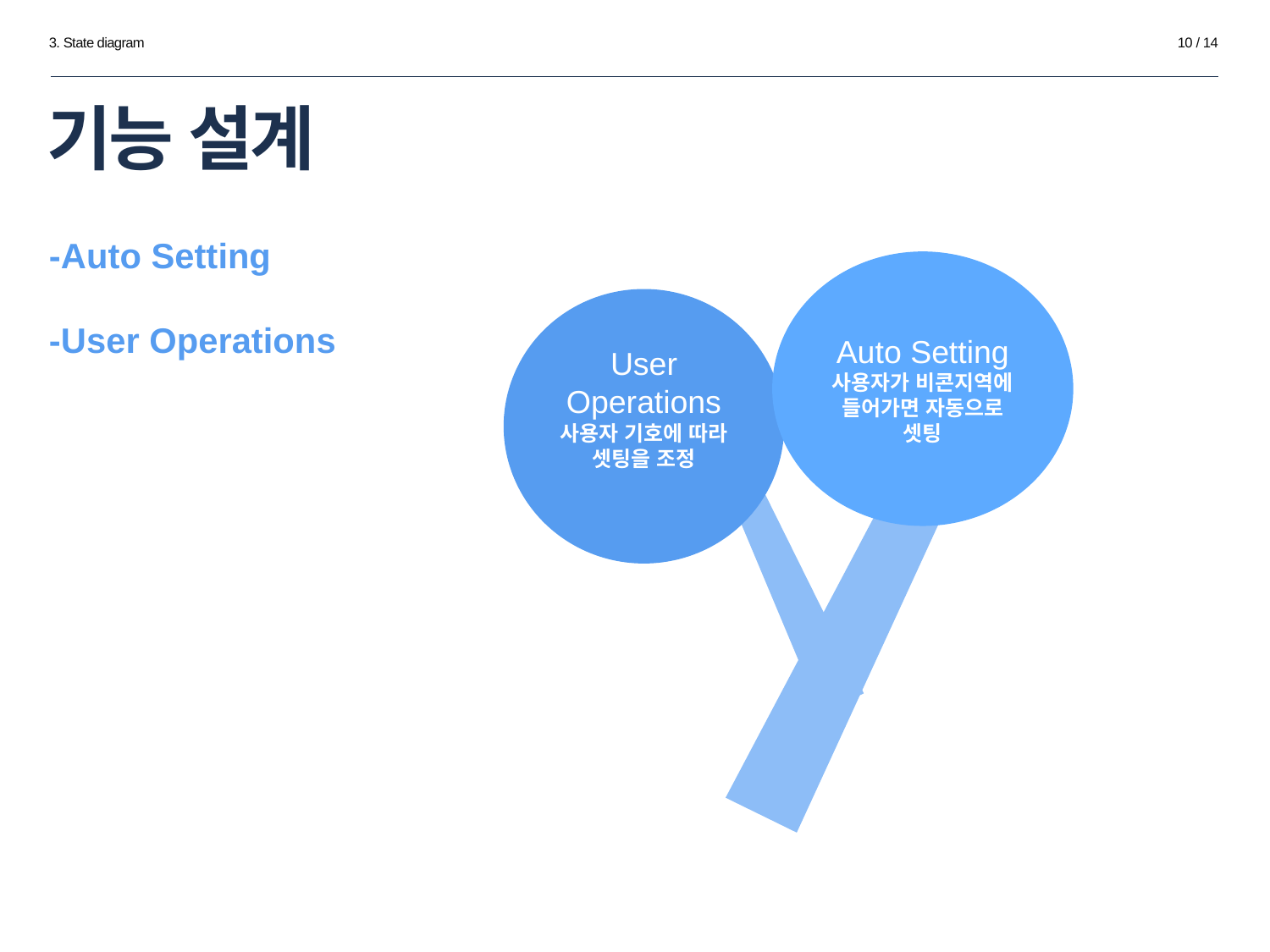

3. State diagram
10 / 14
# 기능 설계
-Auto Setting

-User Operations
Auto Setting
사용자가 비콘지역에 들어가면 자동으로 셋팅

User Operations
사용자 기호에 따라 셋팅을 조정